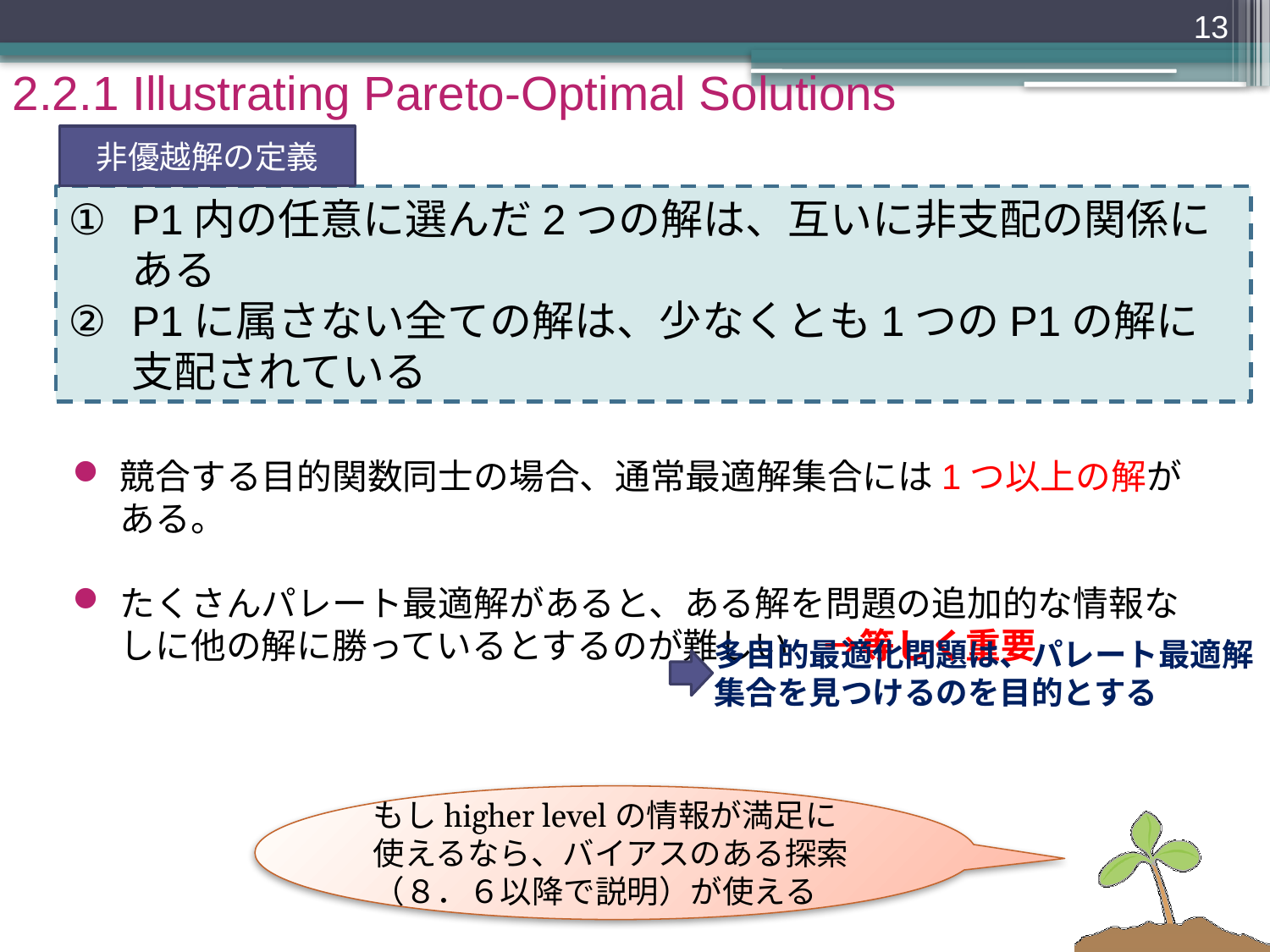

13
# 2.2.1 Illustrating Pareto-Optimal Solutions
非優越解の定義
P1内の任意に選んだ2つの解は、互いに非支配の関係にある
P1に属さない全ての解は、少なくとも1つのP1の解に支配されている

競合する目的関数同士の場合、通常最適解集合には1つ以上の解がある。

たくさんパレート最適解があると、ある解を問題の追加的な情報なしに他の解に勝っているとするのが難しい　→等しく重要

多目的最適化問題は、パレート最適解
集合を見つけるのを目的とする

もしhigher levelの情報が満足に使えるなら、バイアスのある探索（８．６以降で説明）が使える